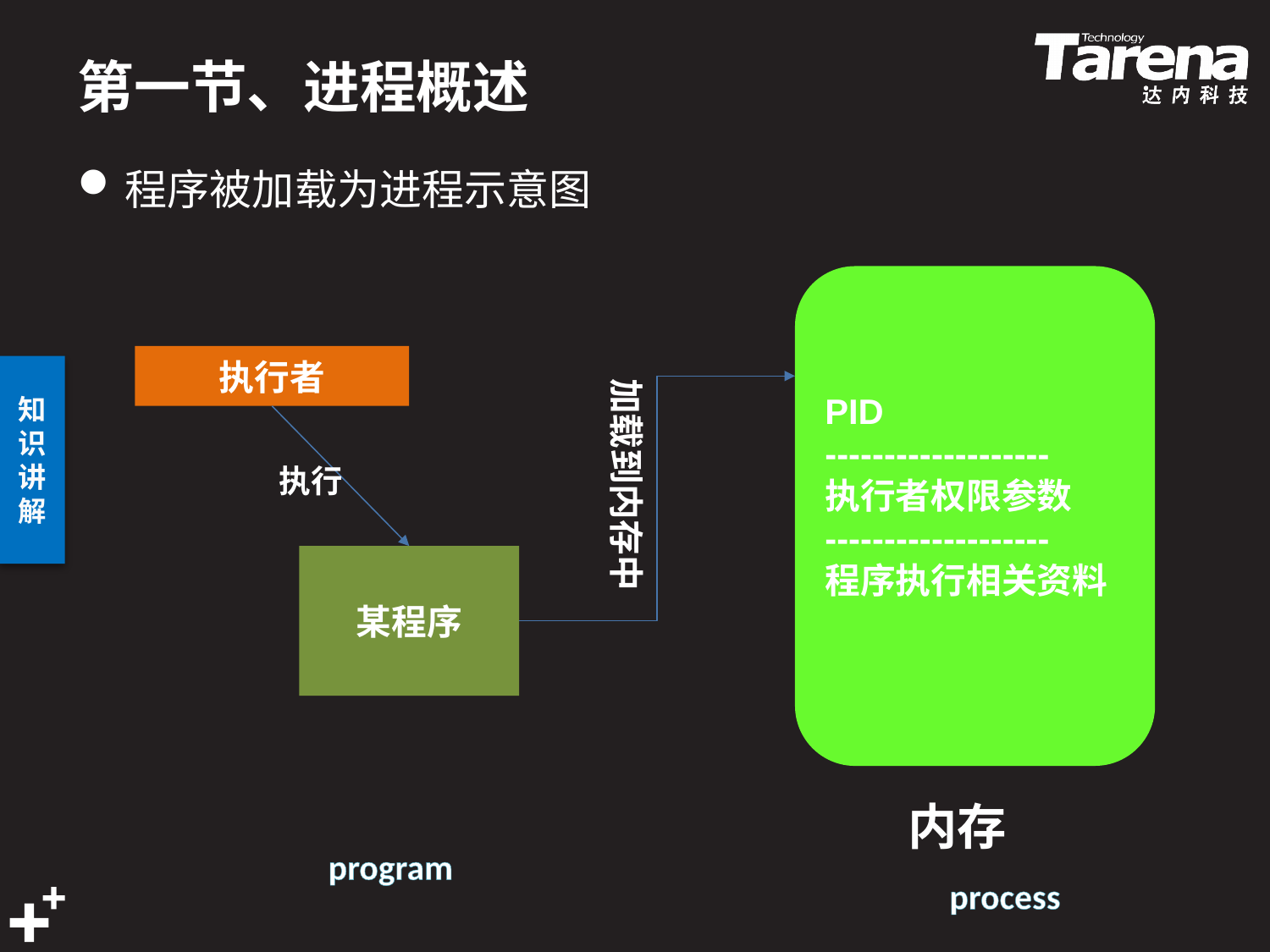

# 第一节、进程概述
程序被加载为进程示意图


PID
-------------------
执行者权限参数
-------------------
程序执行相关资料

执行者
加载到内存中
执行
某程序
内存
program
process